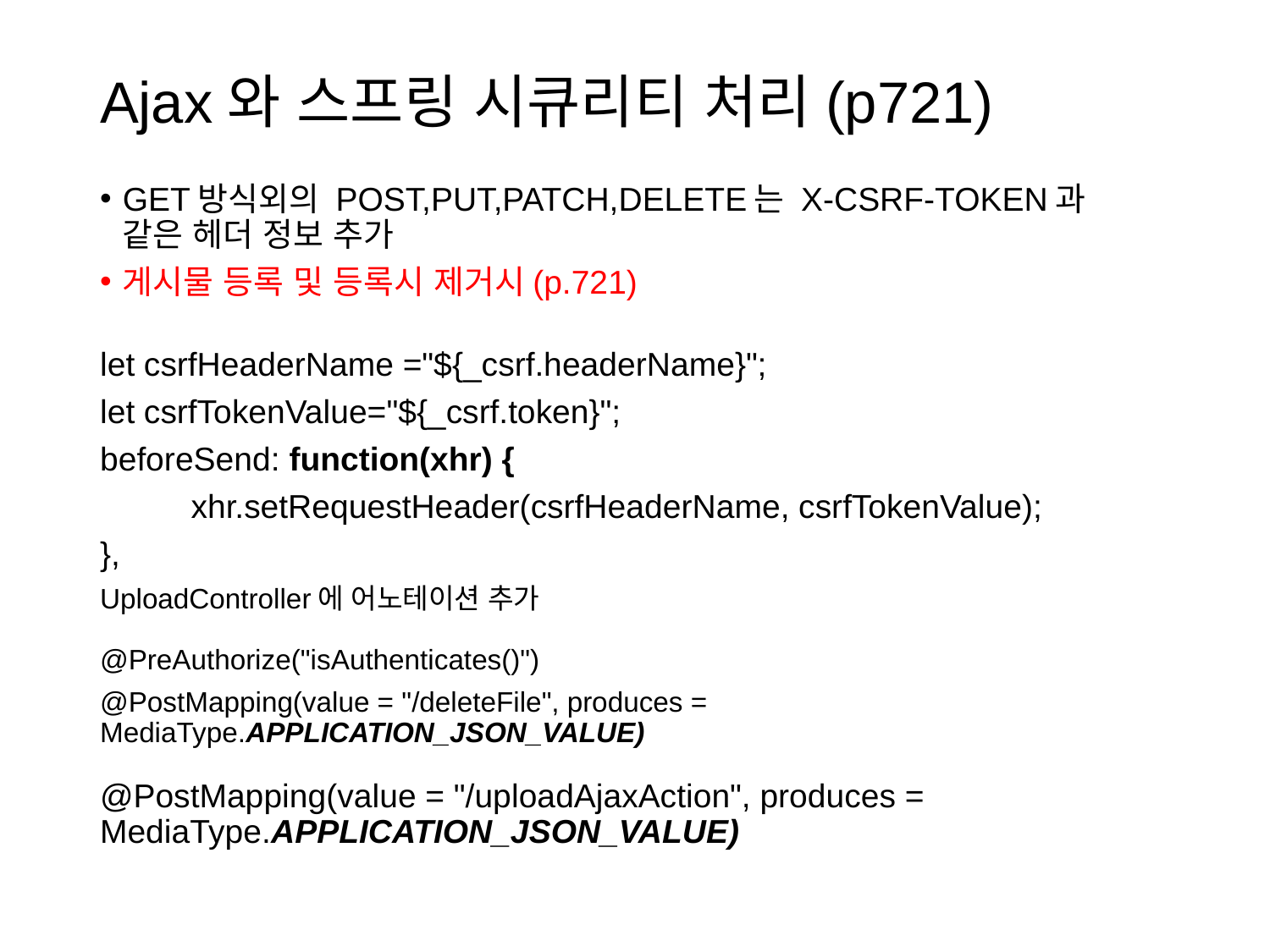

# Ajax와 스프링 시큐리티 처리(p721)
GET방식외의 POST,PUT,PATCH,DELETE는 X-CSRF-TOKEN과
같은 헤더 정보 추가
게시물 등록 및 등록시 제거시(p.721)
let csrfHeaderName ="${_csrf.headerName}";
let csrfTokenValue="${_csrf.token}";
beforeSend: function(xhr) {
          xhr.setRequestHeader(csrfHeaderName, csrfTokenValue);
},
UploadController에 어노테이션 추가
@PreAuthorize("isAuthenticates()")
@PostMapping(value = "/deleteFile", produces = MediaType.APPLICATION_JSON_VALUE)
@PostMapping(value = "/uploadAjaxAction", produces = MediaType.APPLICATION_JSON_VALUE)